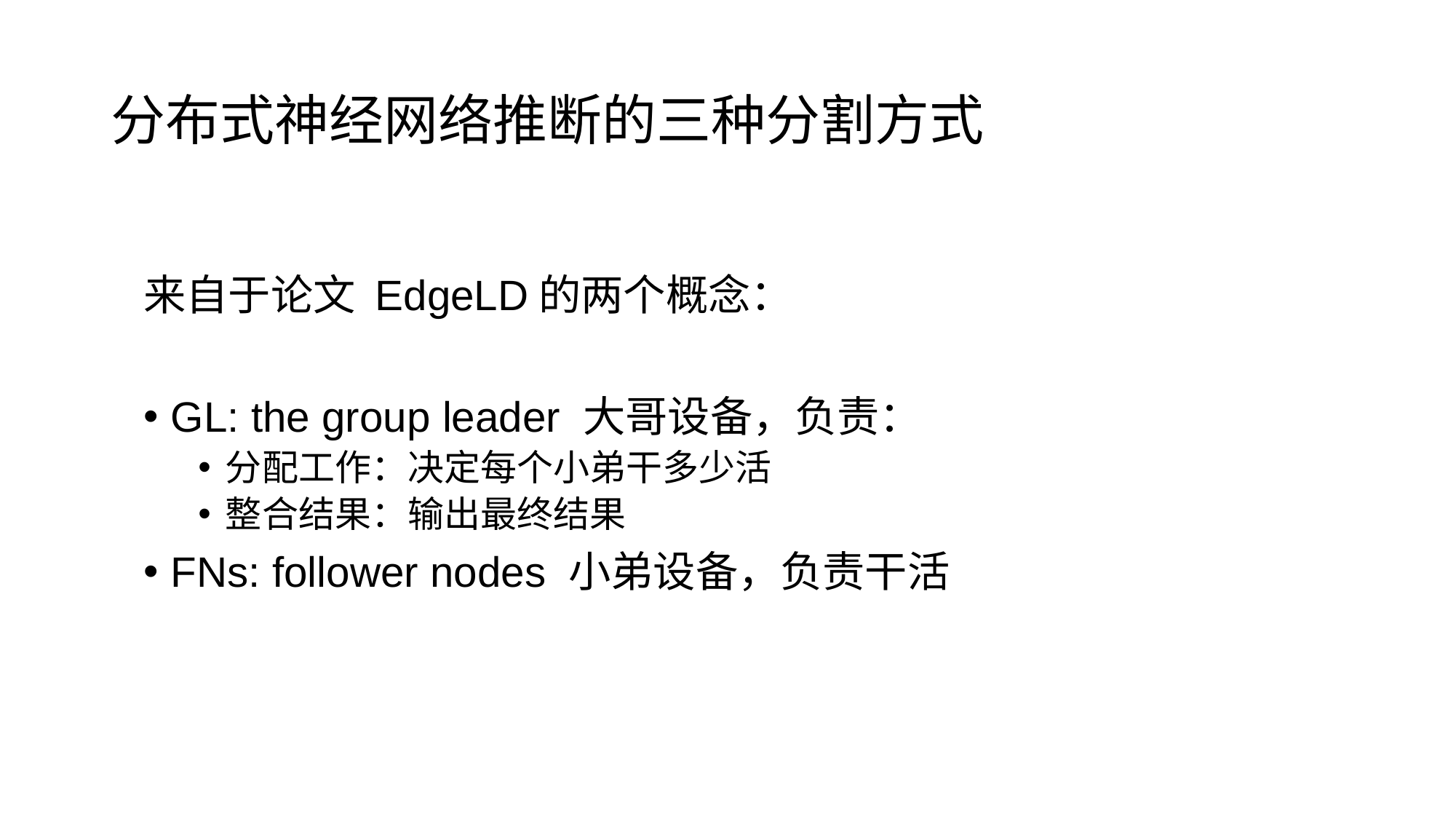

# 分布式神经网络推断的三种分割方式
来自于论文 EdgeLD的两个概念：

GL: the group leader 大哥设备，负责：
分配工作：决定每个小弟干多少活
整合结果：输出最终结果
FNs: follower nodes 小弟设备，负责干活